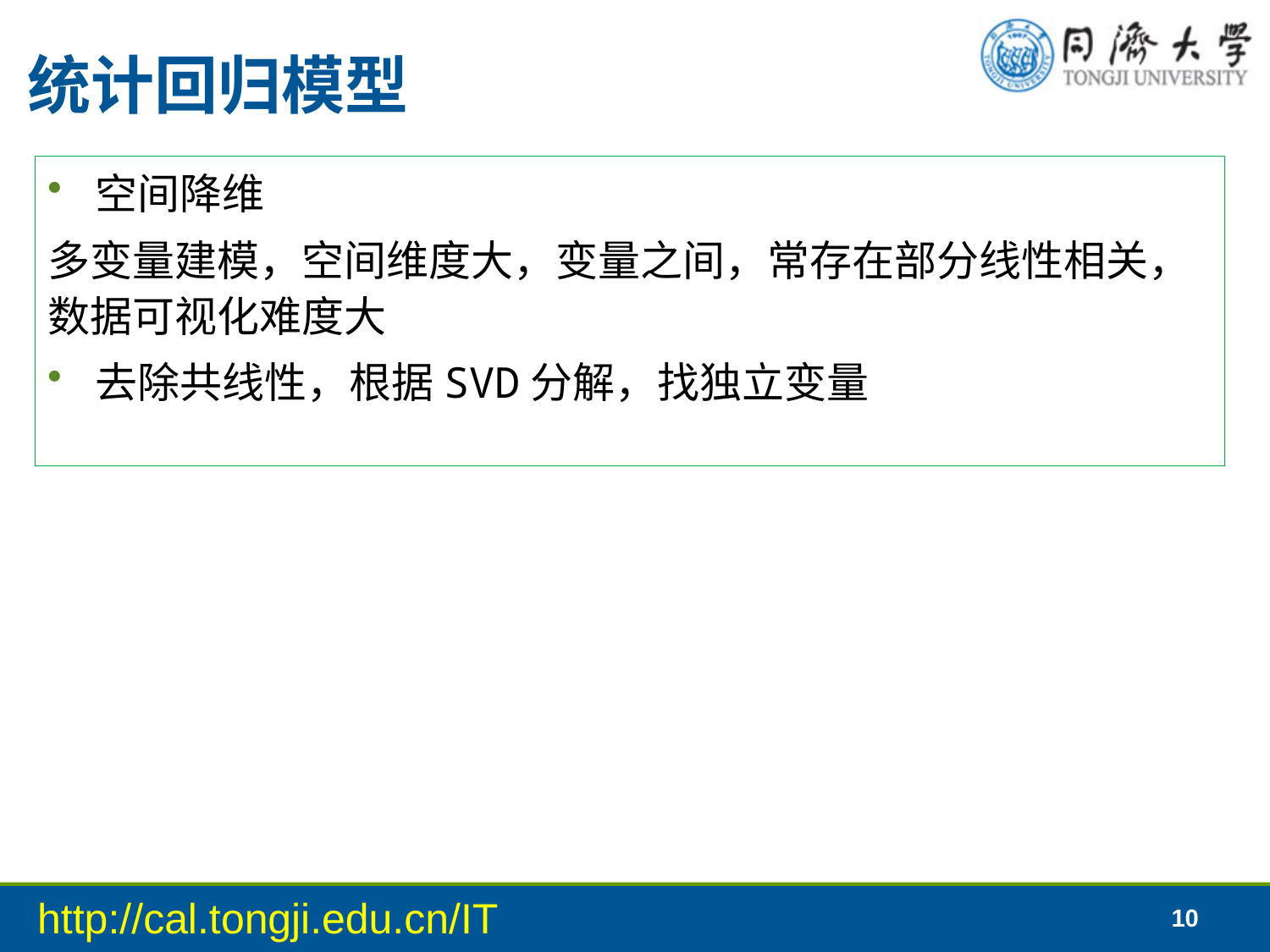

# 统计回归模型
空间降维
多变量建模，空间维度大，变量之间，常存在部分线性相关，数据可视化难度大
去除共线性，根据SVD分解，找独立变量